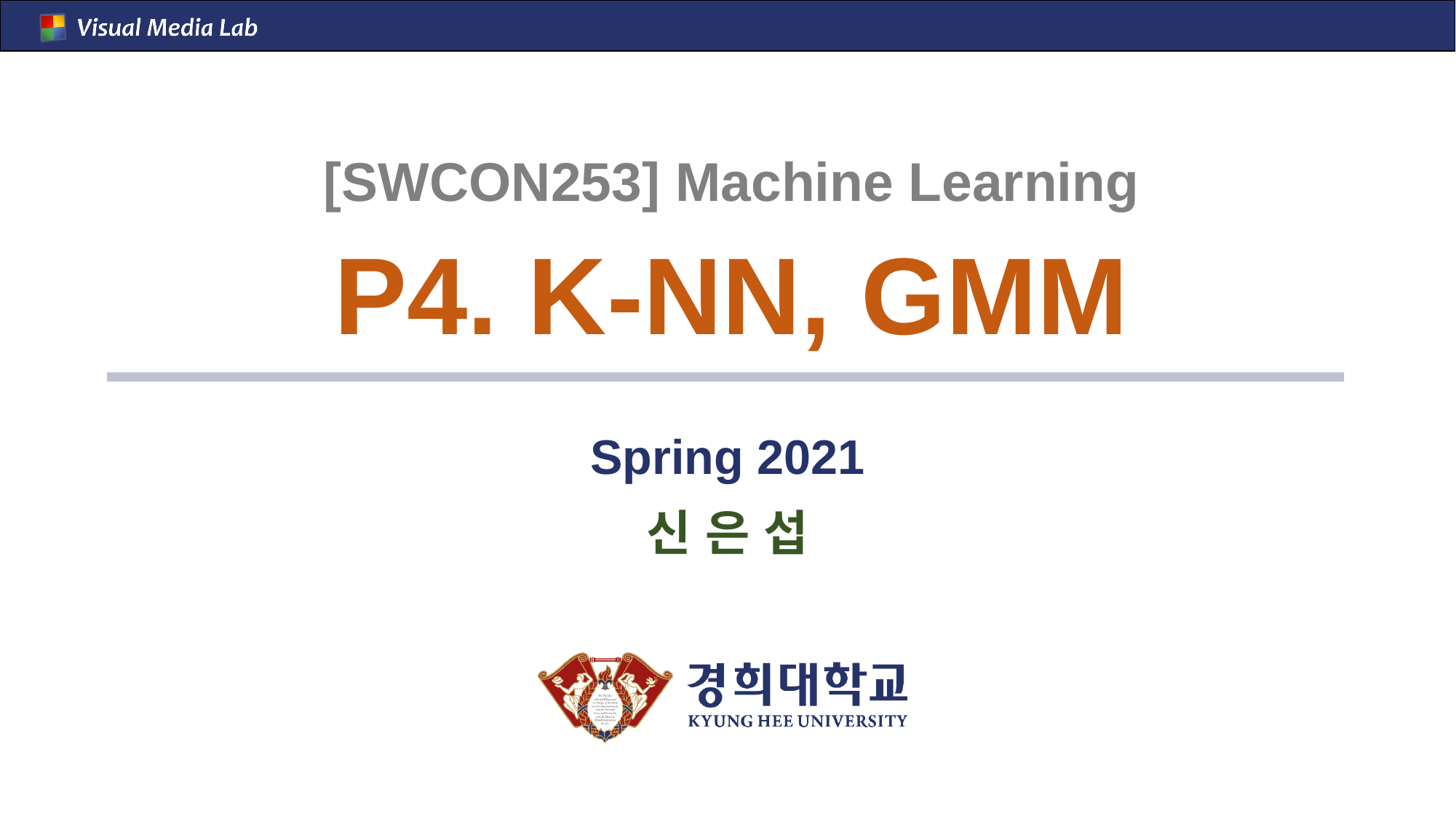

# [SWCON253] Machine Learning P4. K-NN, GMM
Spring 2021
신 은 섭